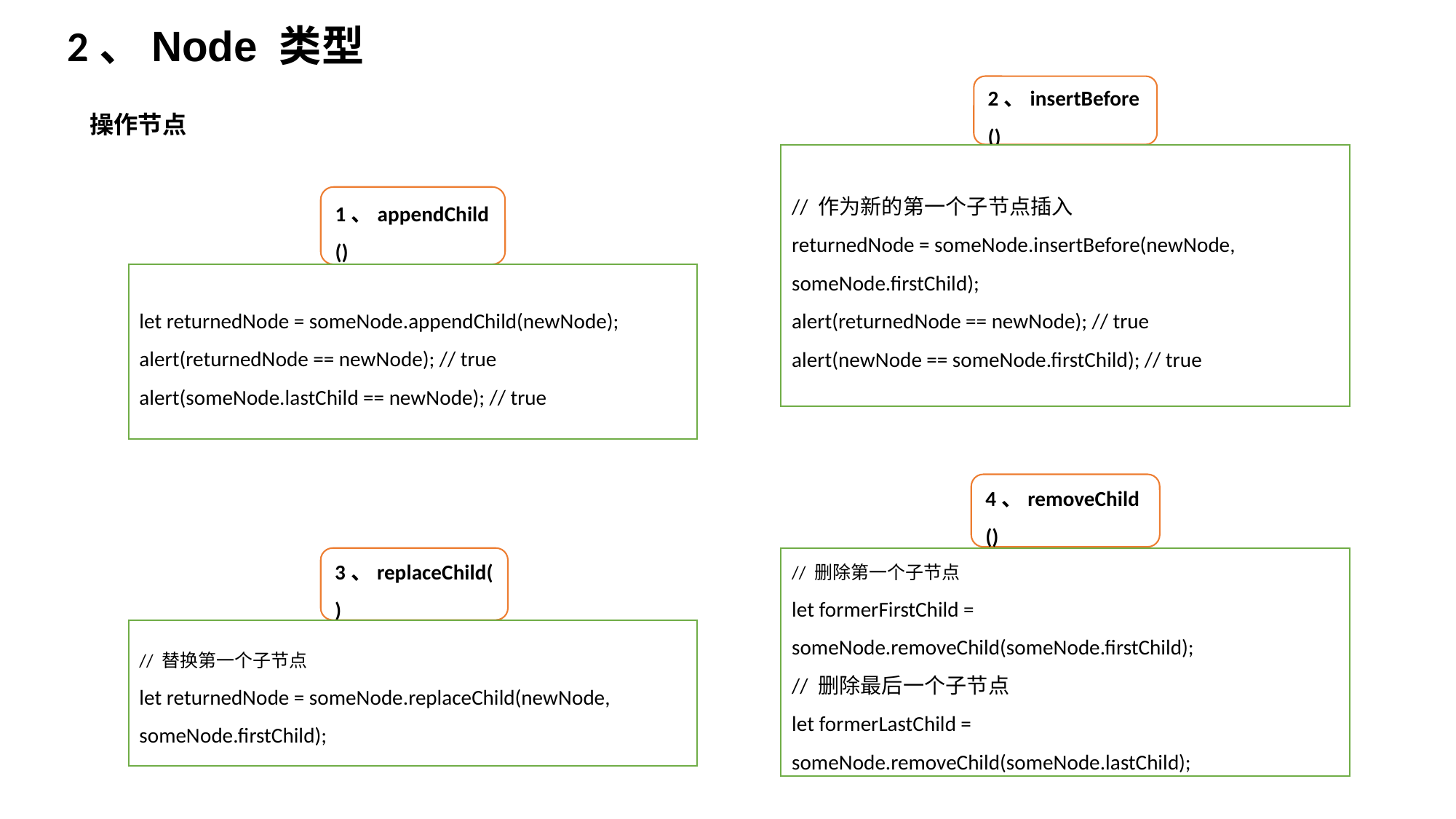

2、Node 类型
2、insertBefore()
// 作为新的第一个子节点插入
returnedNode = someNode.insertBefore(newNode, someNode.firstChild);
alert(returnedNode == newNode); // true
alert(newNode == someNode.firstChild); // true
操作节点
1、appendChild()
let returnedNode = someNode.appendChild(newNode);
alert(returnedNode == newNode); // true
alert(someNode.lastChild == newNode); // true
4、removeChild()
// 删除第一个子节点
let formerFirstChild = someNode.removeChild(someNode.firstChild);
// 删除最后一个子节点
let formerLastChild = someNode.removeChild(someNode.lastChild);
3、replaceChild()
// 替换第一个子节点
let returnedNode = someNode.replaceChild(newNode, someNode.firstChild);